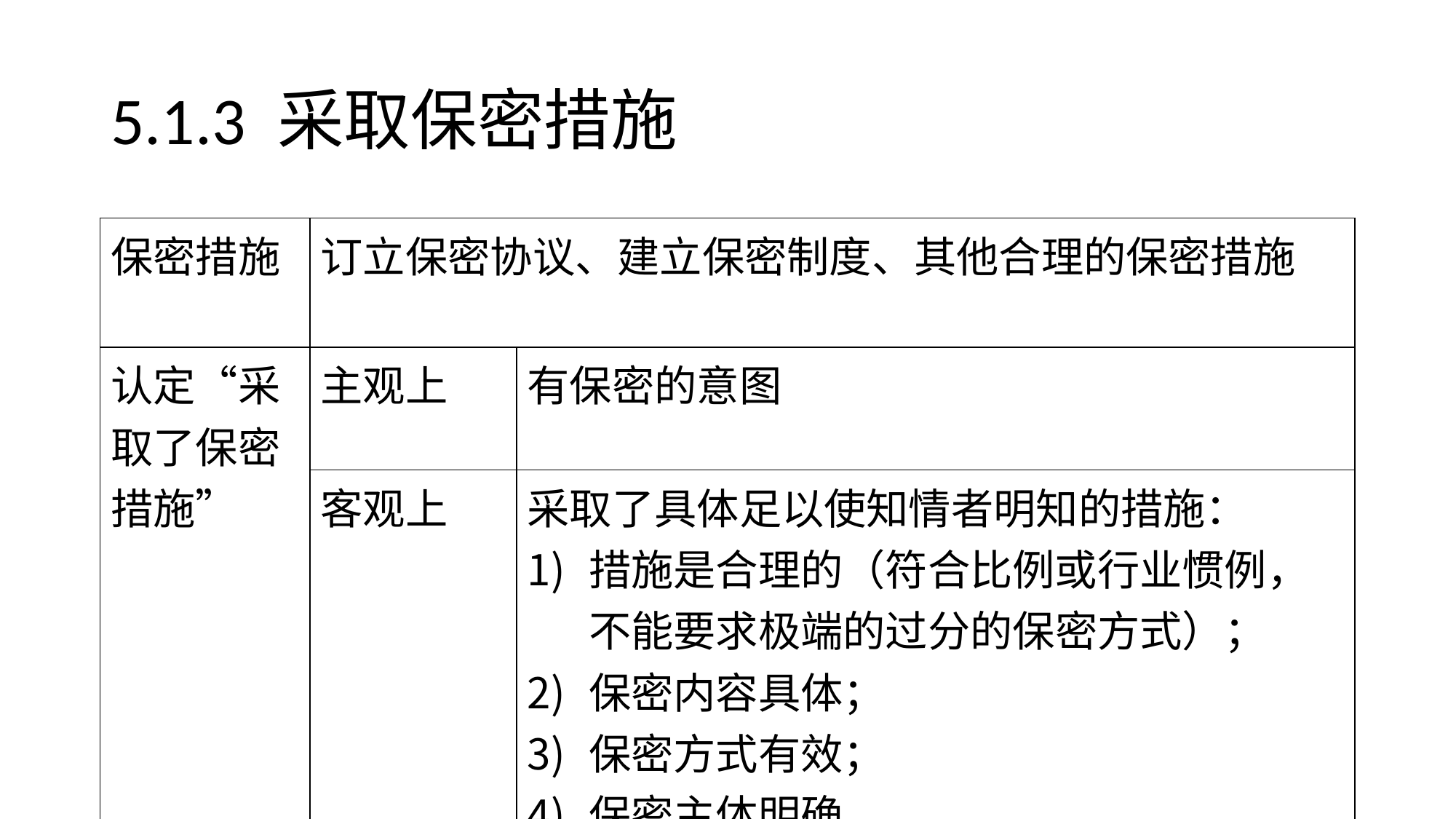

# 5.1.3 采取保密措施
| 保密措施 | 订立保密协议、建立保密制度、其他合理的保密措施 |  |
| --- | --- | --- |
| 认定“采取了保密措施” | 主观上 | 有保密的意图 |
|  | 客观上 | 采取了具体足以使知情者明知的措施： 措施是合理的（符合比例或行业惯例，不能要求极端的过分的保密方式）； 保密内容具体； 保密方式有效； 保密主体明确。 |